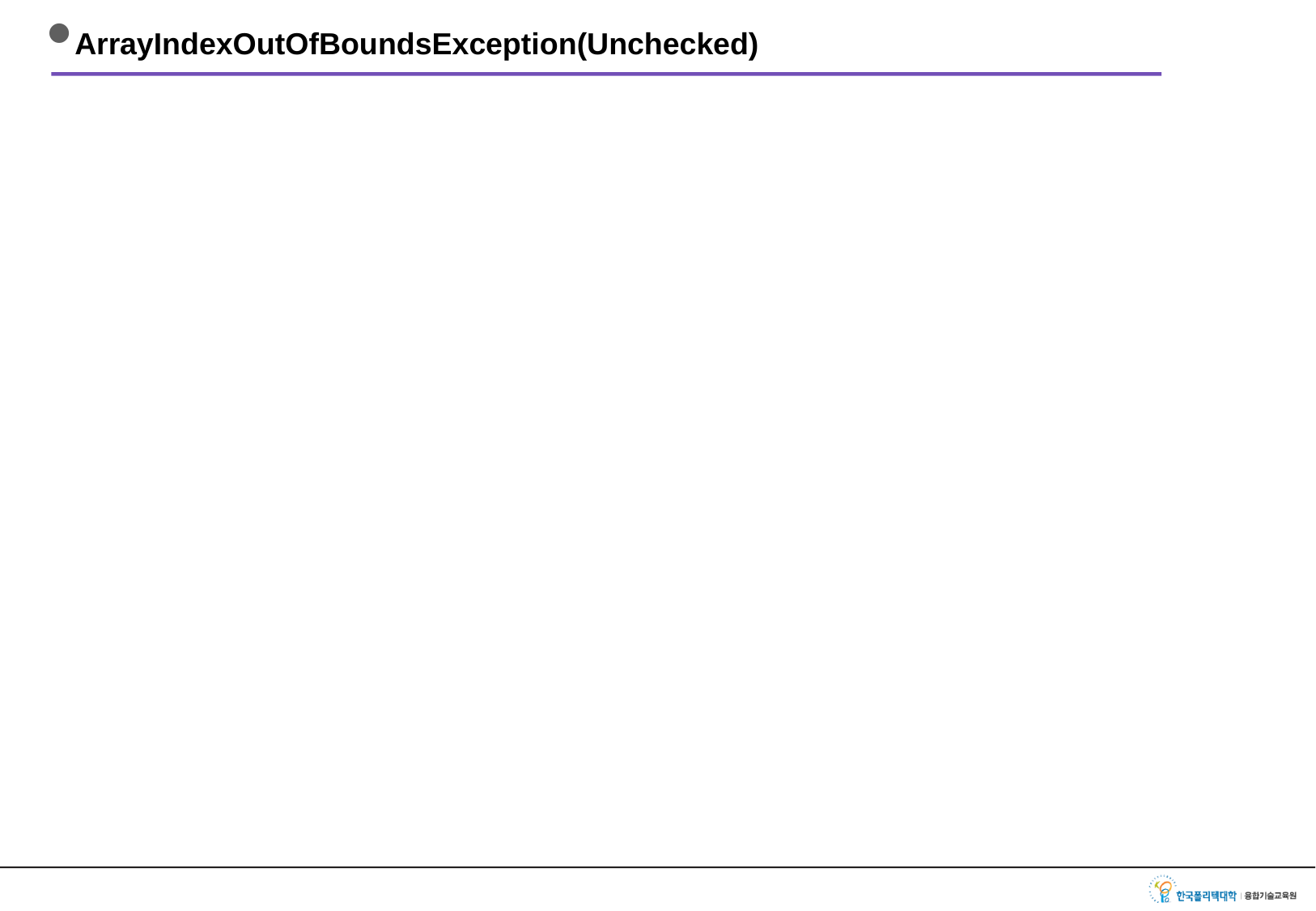

# ArrayIndexOutOfBoundsException(Unchecked)
배열의 인덱스 번호가 배열의 범위를 초과해서 접근하는 경우
int[ ] arr = {1,2,3}; //index번호는 0,1,2만 사용가능
arr[3]; //실행할 때 문제 발생